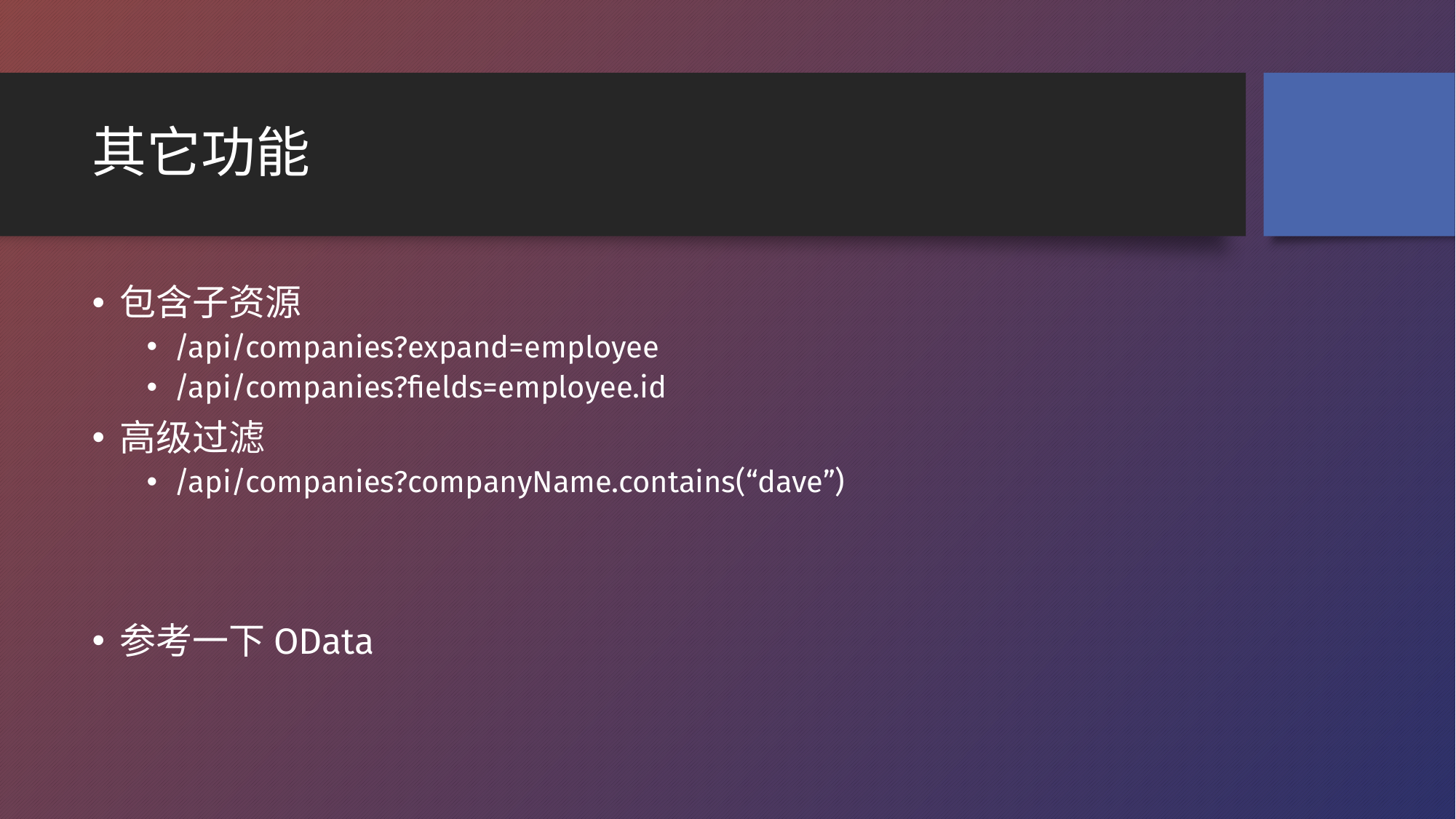

# 其它功能
包含子资源
/api/companies?expand=employee
/api/companies?fields=employee.id
高级过滤
/api/companies?companyName.contains(“dave”)

参考一下OData